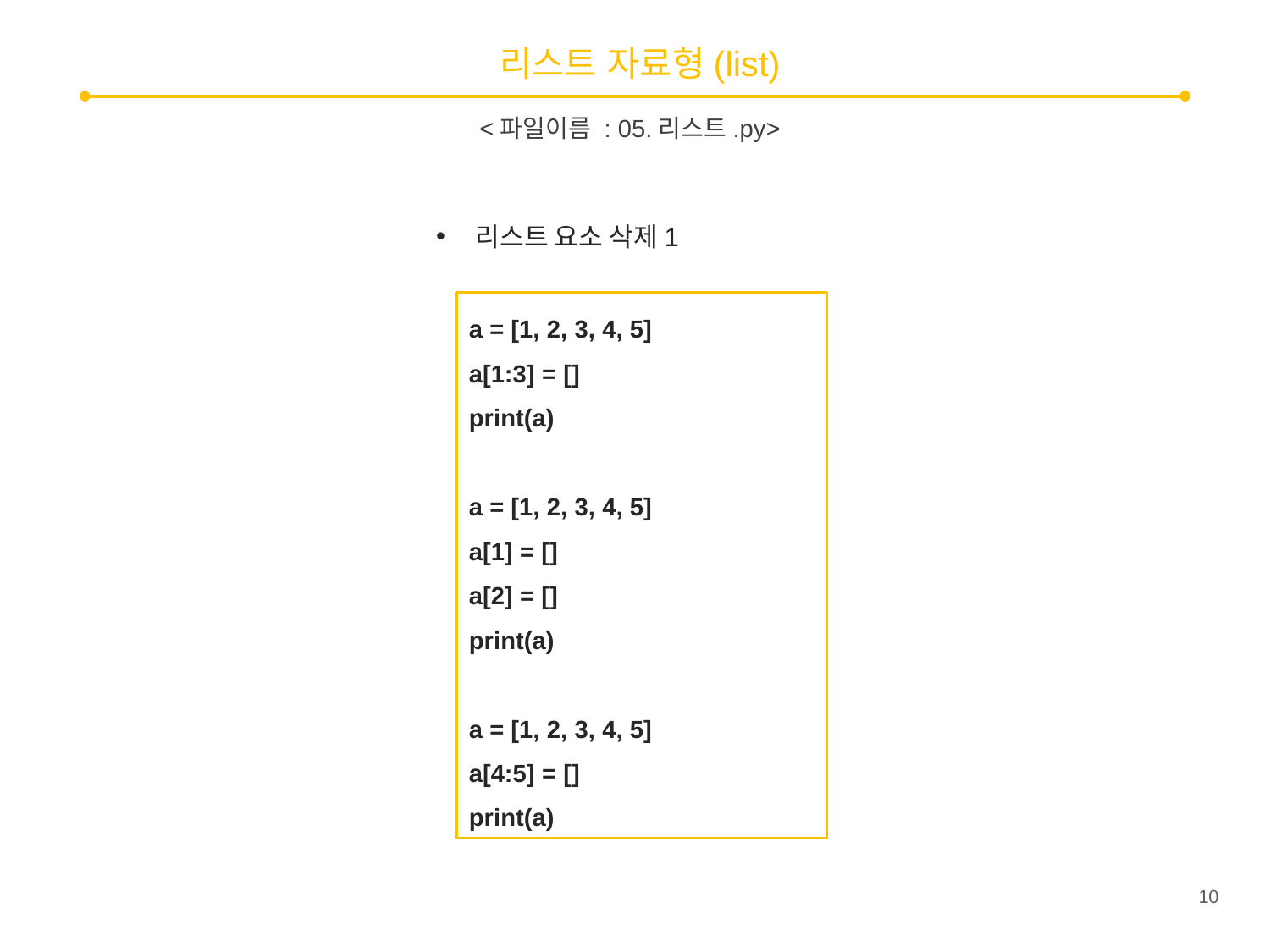

# 리스트 자료형(list)
<파일이름 : 05.리스트.py>
리스트 요소 삭제1
a = [1, 2, 3, 4, 5]
a[1:3] = []
print(a)

a = [1, 2, 3, 4, 5]
a[1] = []
a[2] = []
print(a)

a = [1, 2, 3, 4, 5]
a[4:5] = []
print(a)